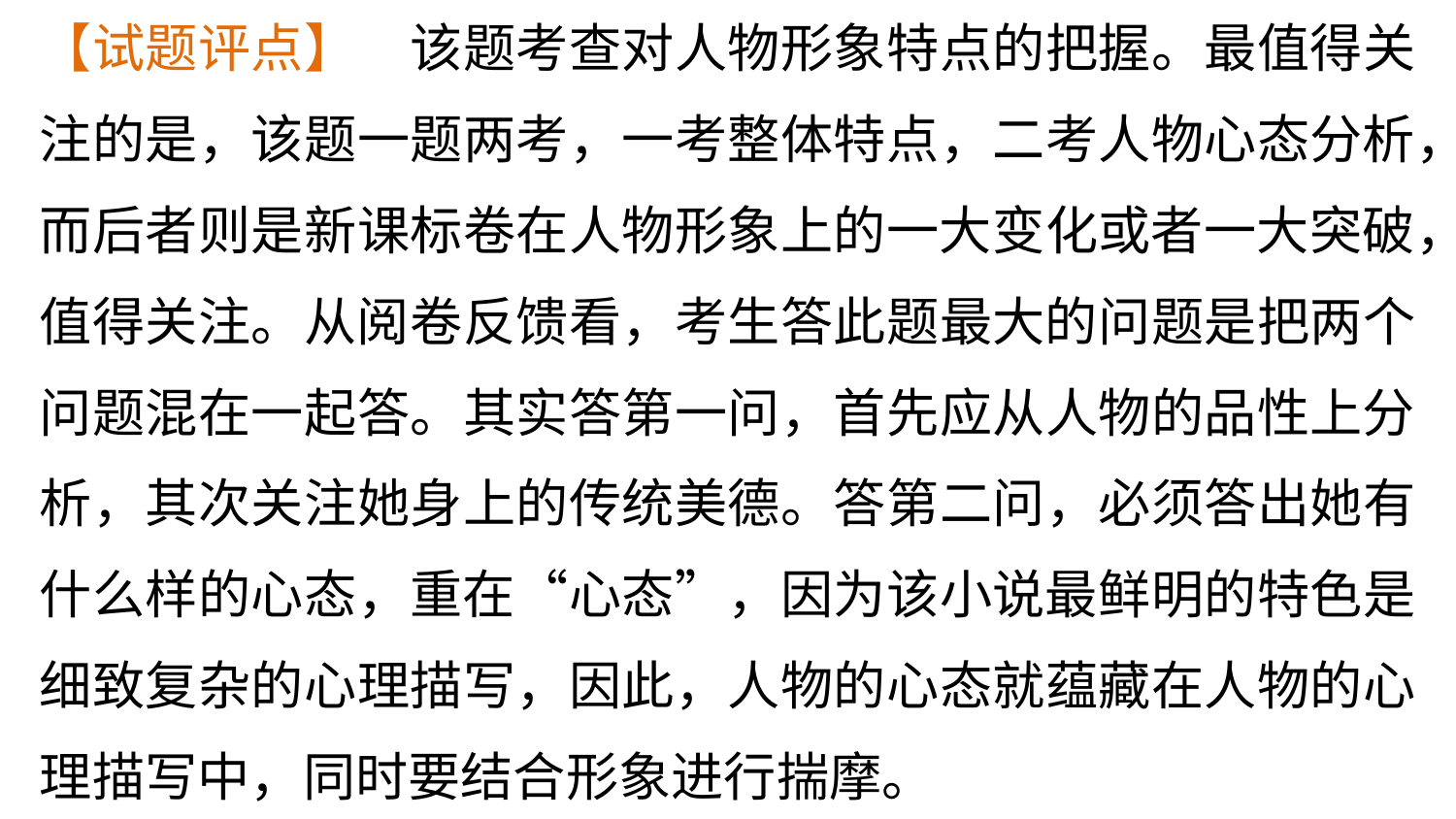

【试题评点】　该题考查对人物形象特点的把握。最值得关注的是，该题一题两考，一考整体特点，二考人物心态分析，而后者则是新课标卷在人物形象上的一大变化或者一大突破，值得关注。从阅卷反馈看，考生答此题最大的问题是把两个问题混在一起答。其实答第一问，首先应从人物的品性上分析，其次关注她身上的传统美德。答第二问，必须答出她有什么样的心态，重在“心态”，因为该小说最鲜明的特色是细致复杂的心理描写，因此，人物的心态就蕴藏在人物的心理描写中，同时要结合形象进行揣摩。